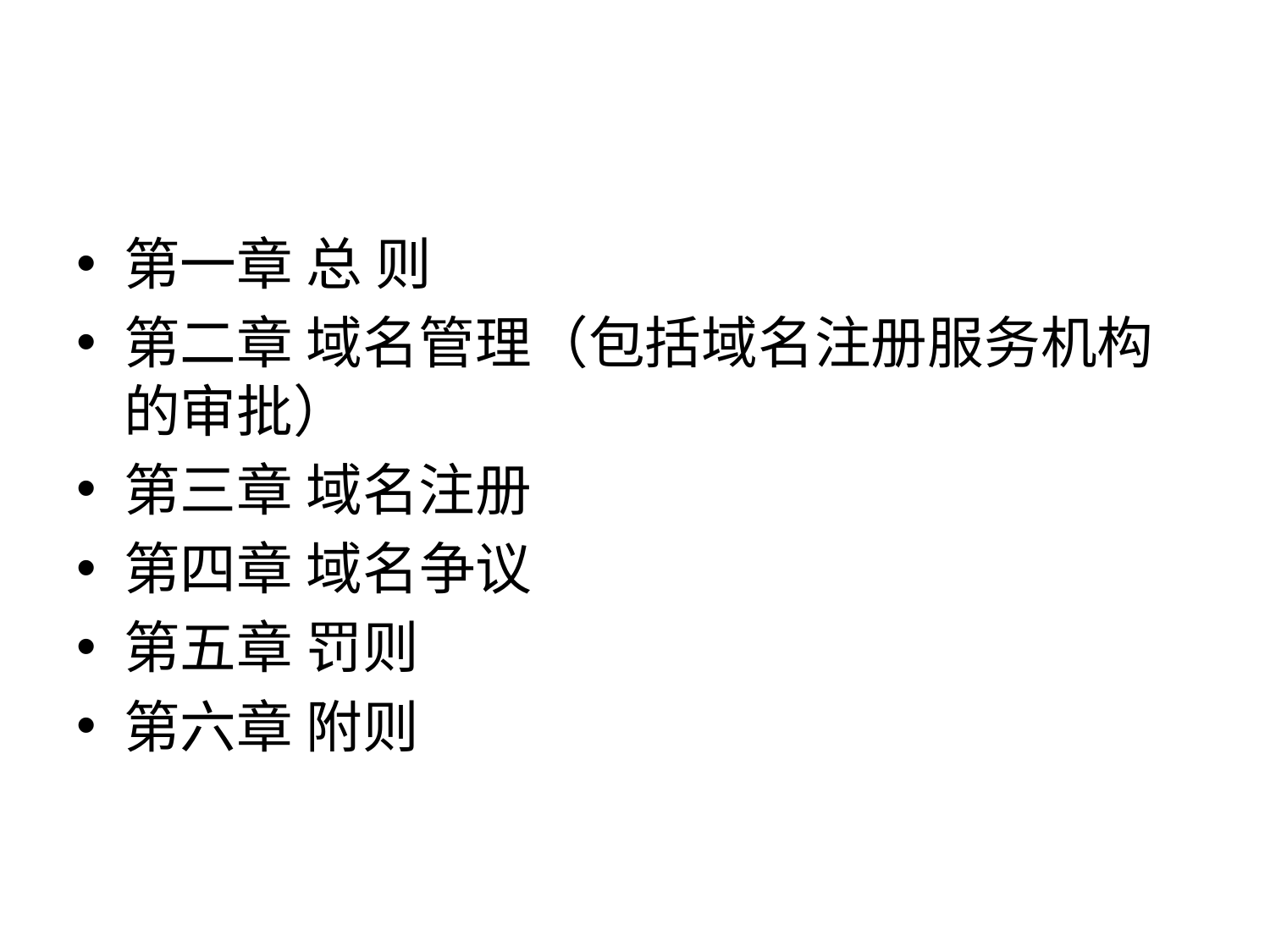

第一章 总 则
第二章 域名管理（包括域名注册服务机构的审批）
第三章 域名注册
第四章 域名争议
第五章 罚则
第六章 附则